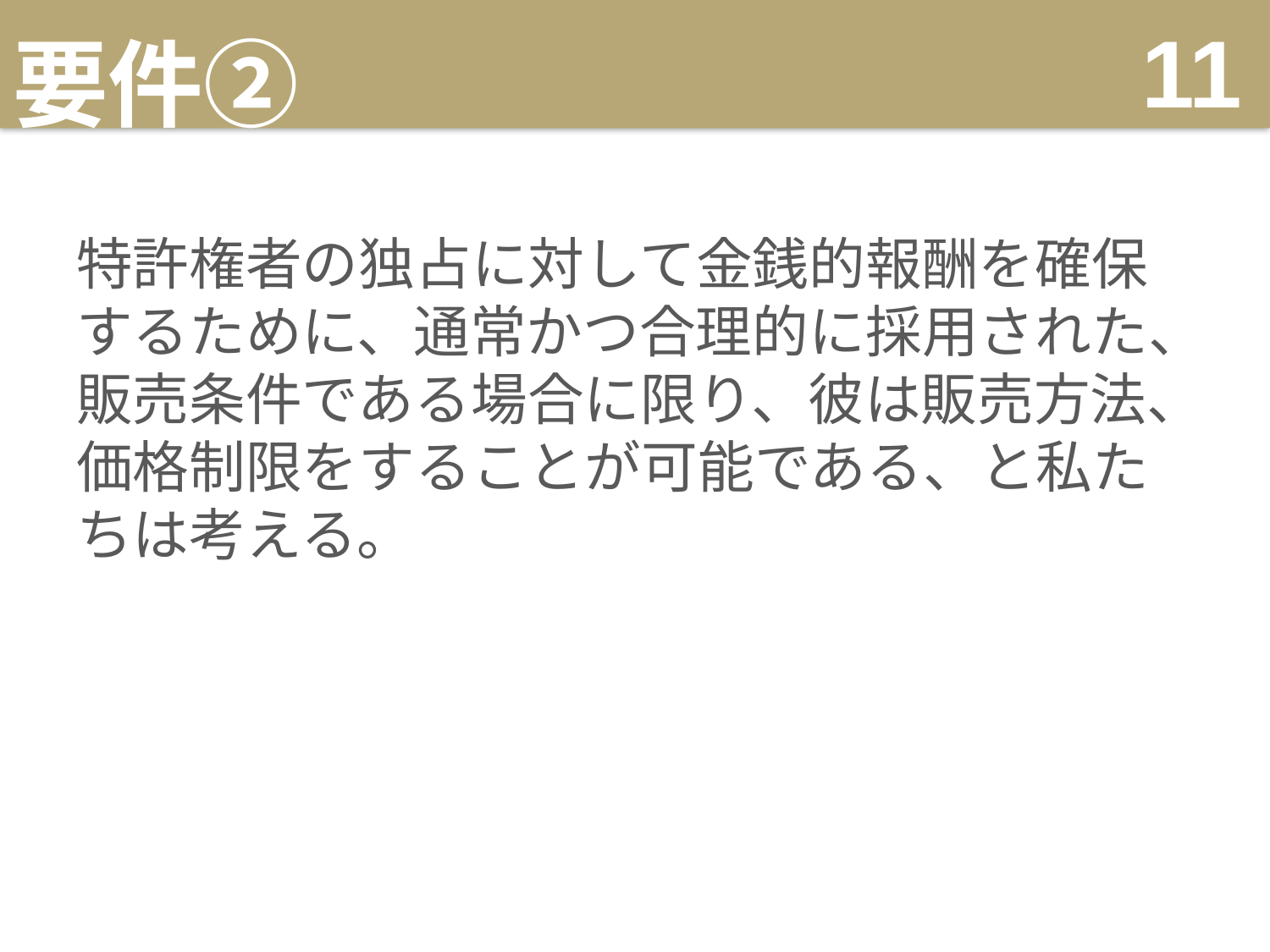

# 要件②
11
特許権者の独占に対して金銭的報酬を確保するために、通常かつ合理的に採用された、販売条件である場合に限り、彼は販売方法、価格制限をすることが可能である、と私たちは考える。